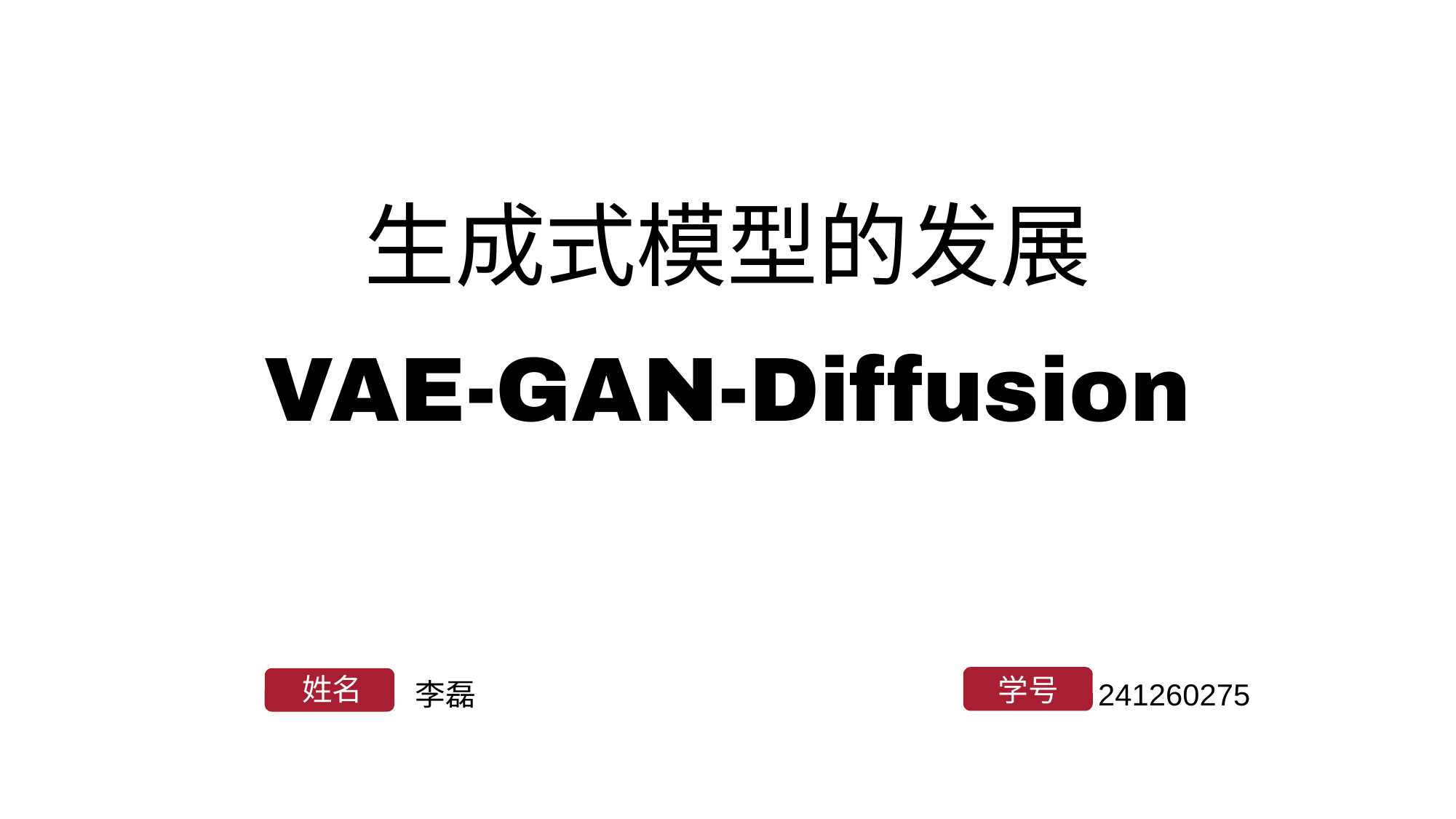

# 生成式模型的发展 VAE-GAN-Diffusion
241260275
李磊
姓名

学号